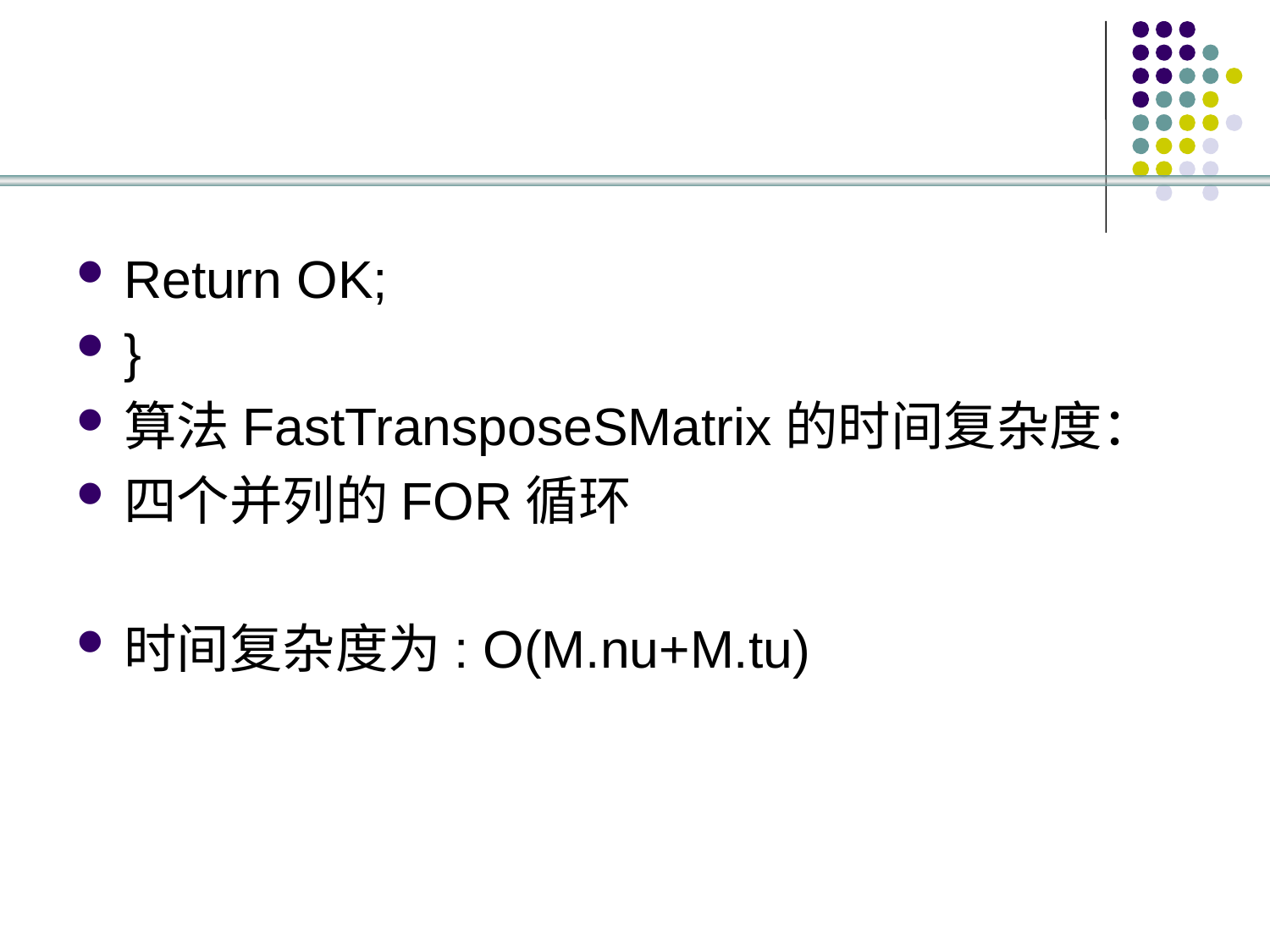

#
Return OK;
}
算法FastTransposeSMatrix的时间复杂度：
四个并列的FOR循环

时间复杂度为: O(M.nu+M.tu)